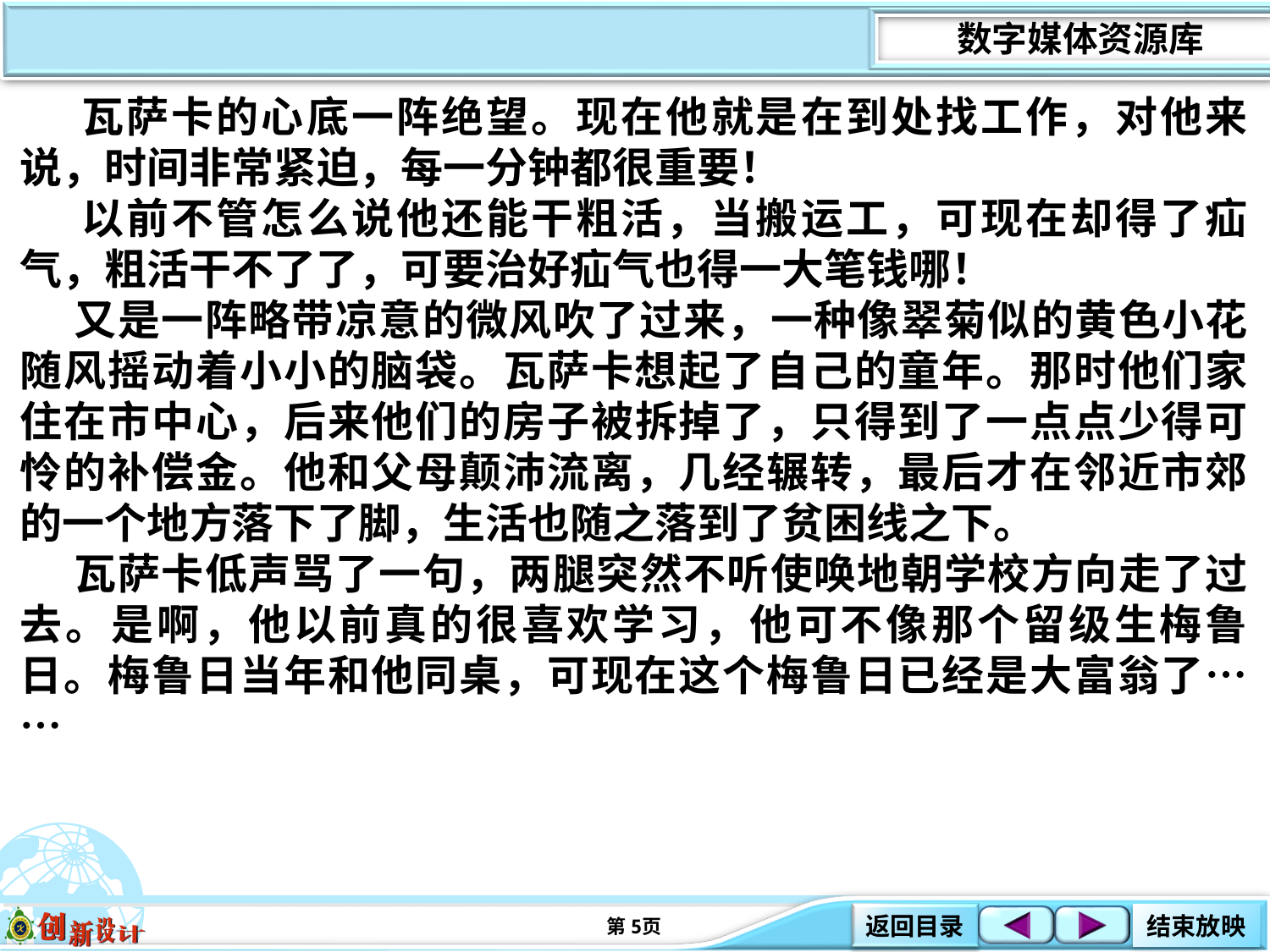

瓦萨卡的心底一阵绝望。现在他就是在到处找工作，对他来说，时间非常紧迫，每一分钟都很重要！
    以前不管怎么说他还能干粗活，当搬运工，可现在却得了疝气，粗活干不了了，可要治好疝气也得一大笔钱哪！
    又是一阵略带凉意的微风吹了过来，一种像翠菊似的黄色小花随风摇动着小小的脑袋。瓦萨卡想起了自己的童年。那时他们家住在市中心，后来他们的房子被拆掉了，只得到了一点点少得可怜的补偿金。他和父母颠沛流离，几经辗转，最后才在邻近市郊的一个地方落下了脚，生活也随之落到了贫困线之下。
    瓦萨卡低声骂了一句，两腿突然不听使唤地朝学校方向走了过去。是啊，他以前真的很喜欢学习，他可不像那个留级生梅鲁日。梅鲁日当年和他同桌，可现在这个梅鲁日已经是大富翁了……